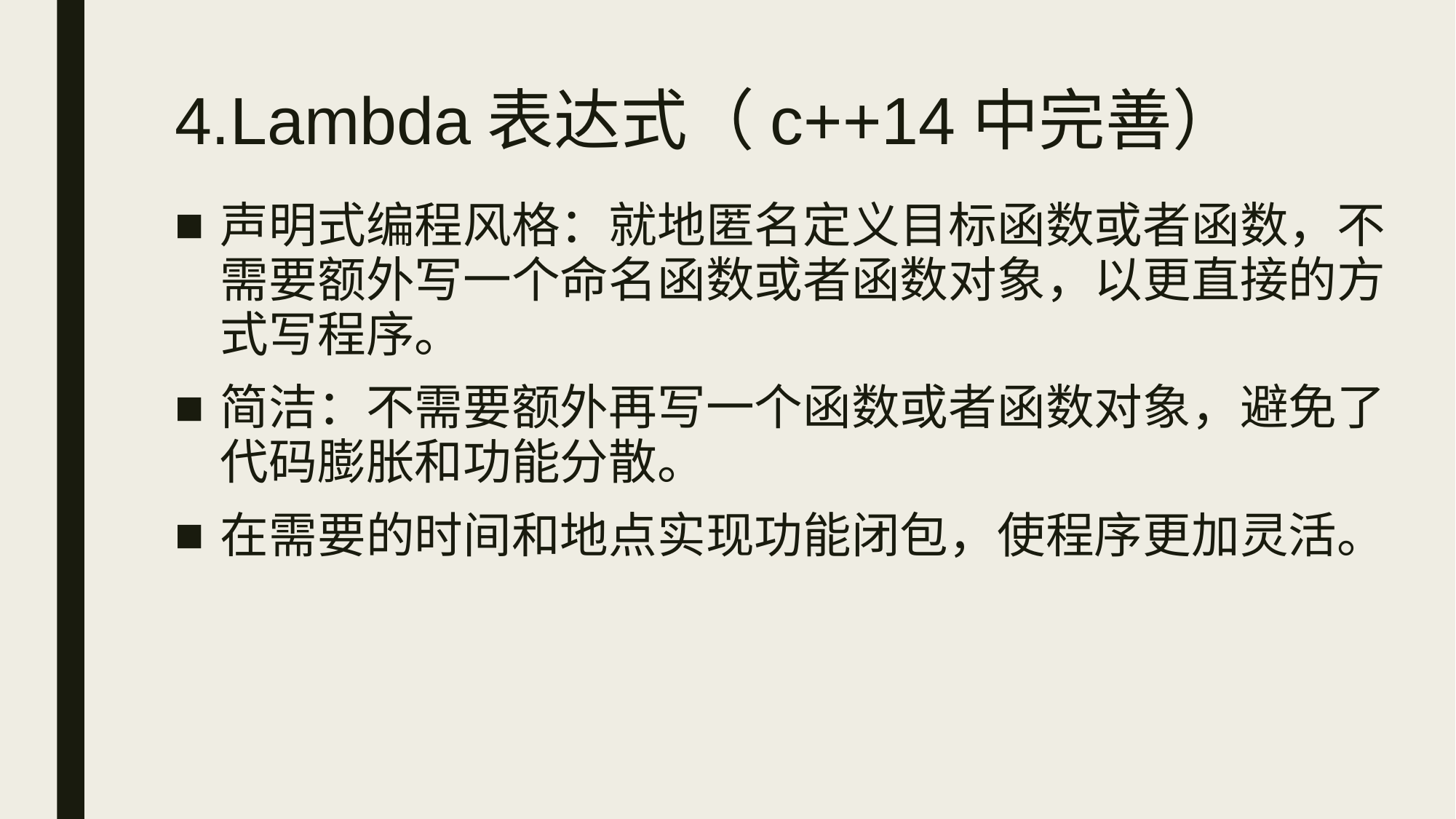

# 4.Lambda表达式（c++14中完善）
声明式编程风格：就地匿名定义目标函数或者函数，不需要额外写一个命名函数或者函数对象，以更直接的方式写程序。
简洁：不需要额外再写一个函数或者函数对象，避免了代码膨胀和功能分散。
在需要的时间和地点实现功能闭包，使程序更加灵活。